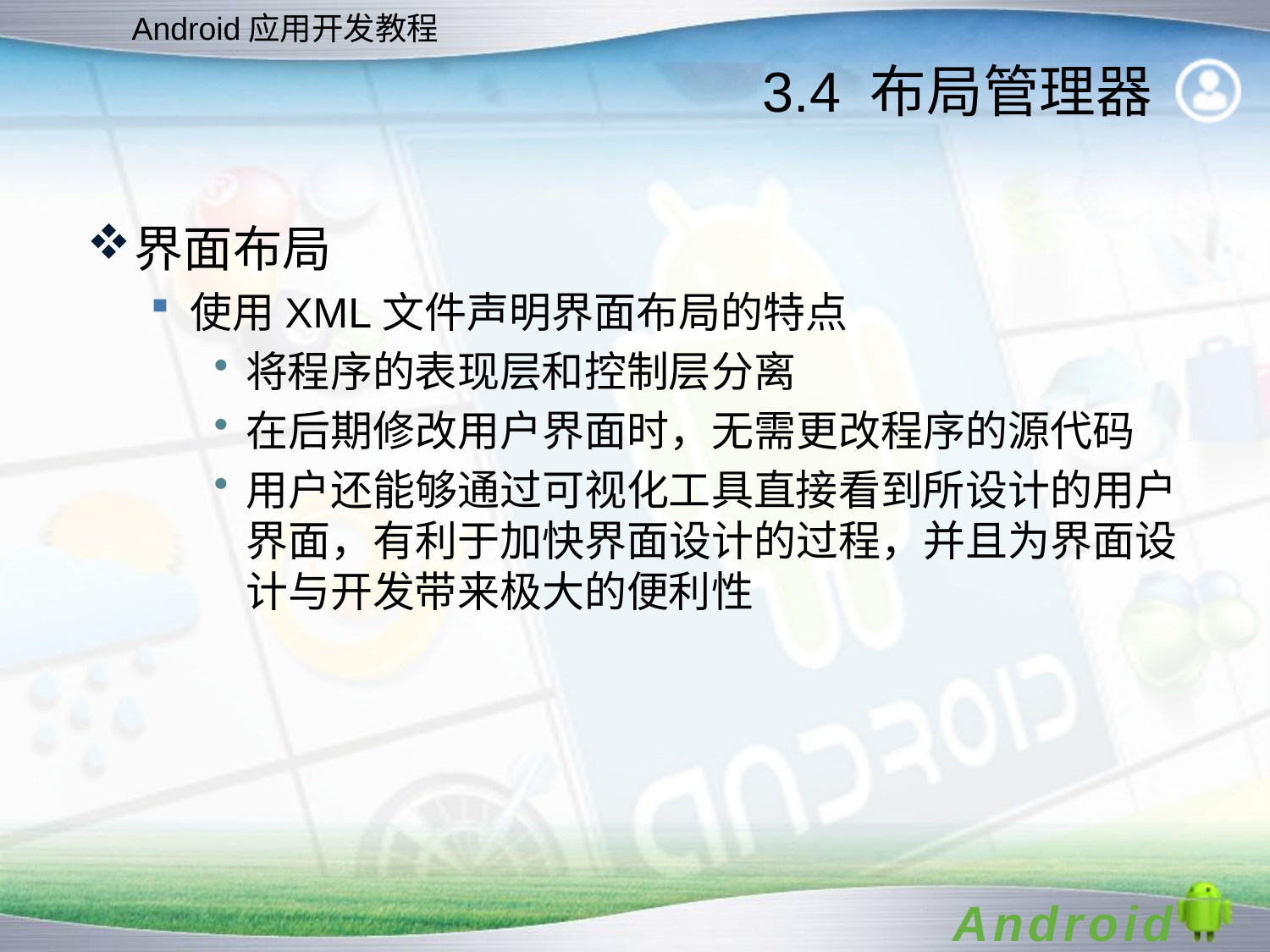

3.4 布局管理器
界面布局
使用XML文件声明界面布局的特点
将程序的表现层和控制层分离
在后期修改用户界面时，无需更改程序的源代码
用户还能够通过可视化工具直接看到所设计的用户界面，有利于加快界面设计的过程，并且为界面设计与开发带来极大的便利性